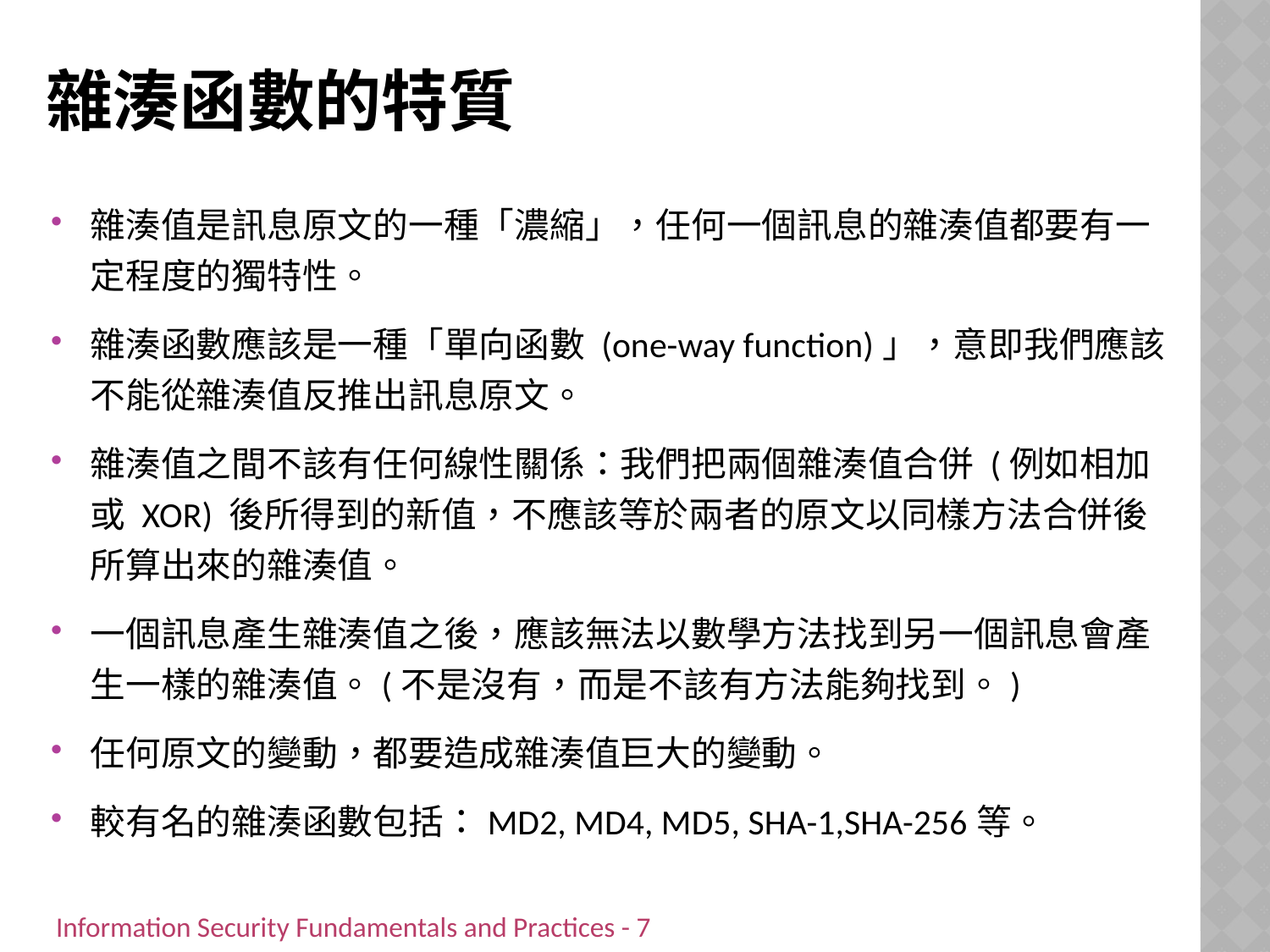

# 雜湊函數的特質
雜湊值是訊息原文的一種「濃縮」，任何一個訊息的雜湊值都要有一定程度的獨特性。
雜湊函數應該是一種「單向函數 (one-way function)」，意即我們應該不能從雜湊值反推出訊息原文。
雜湊值之間不該有任何線性關係：我們把兩個雜湊值合併 (例如相加或 XOR) 後所得到的新值，不應該等於兩者的原文以同樣方法合併後所算出來的雜湊值。
一個訊息產生雜湊值之後，應該無法以數學方法找到另一個訊息會產生一樣的雜湊值。(不是沒有，而是不該有方法能夠找到。)
任何原文的變動，都要造成雜湊值巨大的變動。
較有名的雜湊函數包括：MD2, MD4, MD5, SHA-1,SHA-256等。